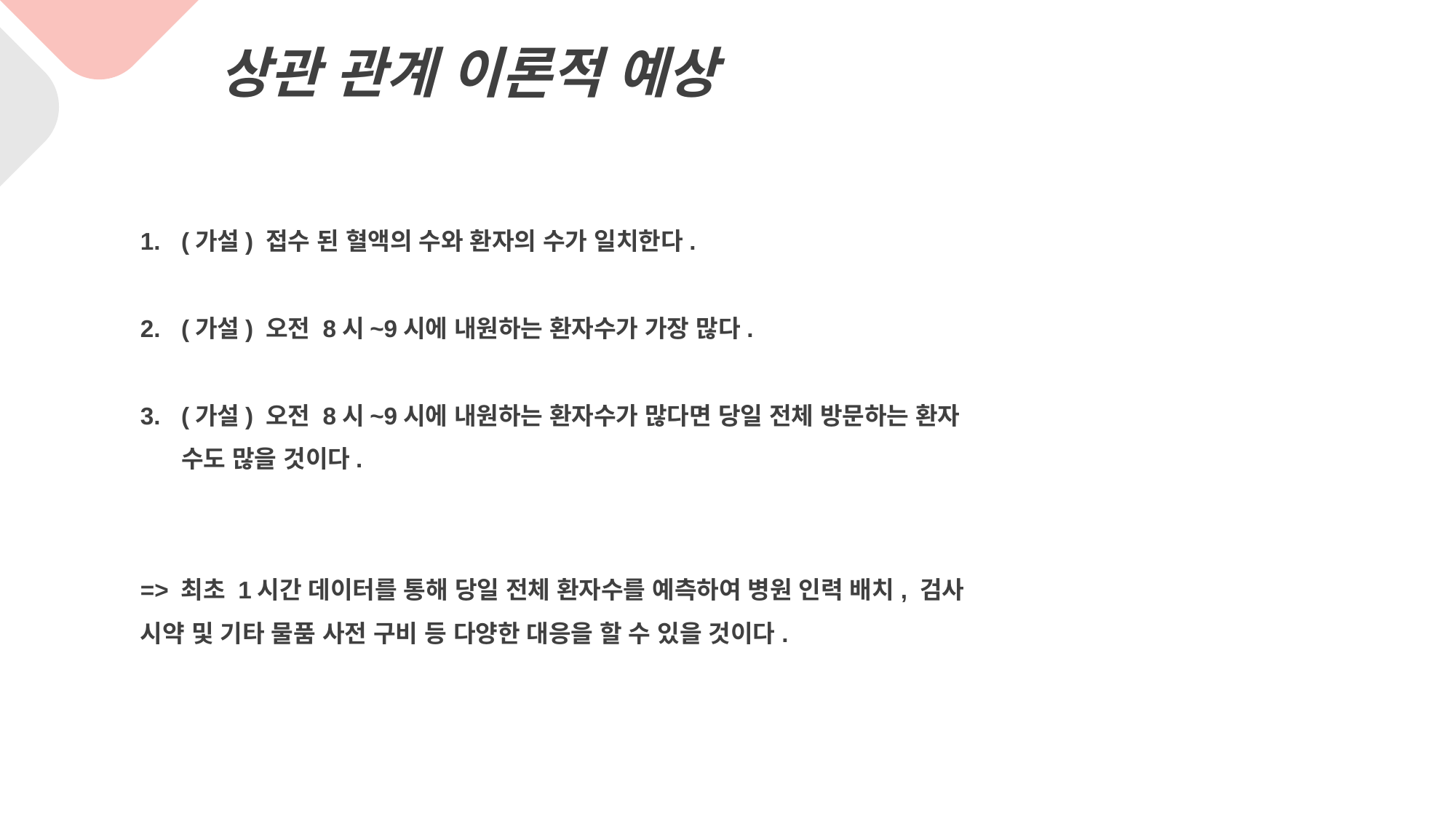

상관 관계 이론적 예상
(가설) 접수 된 혈액의 수와 환자의 수가 일치한다.

(가설) 오전 8시~9시에 내원하는 환자수가 가장 많다.

(가설) 오전 8시~9시에 내원하는 환자수가 많다면 당일 전체 방문하는 환자 수도 많을 것이다.

=> 최초 1시간 데이터를 통해 당일 전체 환자수를 예측하여 병원 인력 배치, 검사 시약 및 기타 물품 사전 구비 등 다양한 대응을 할 수 있을 것이다.